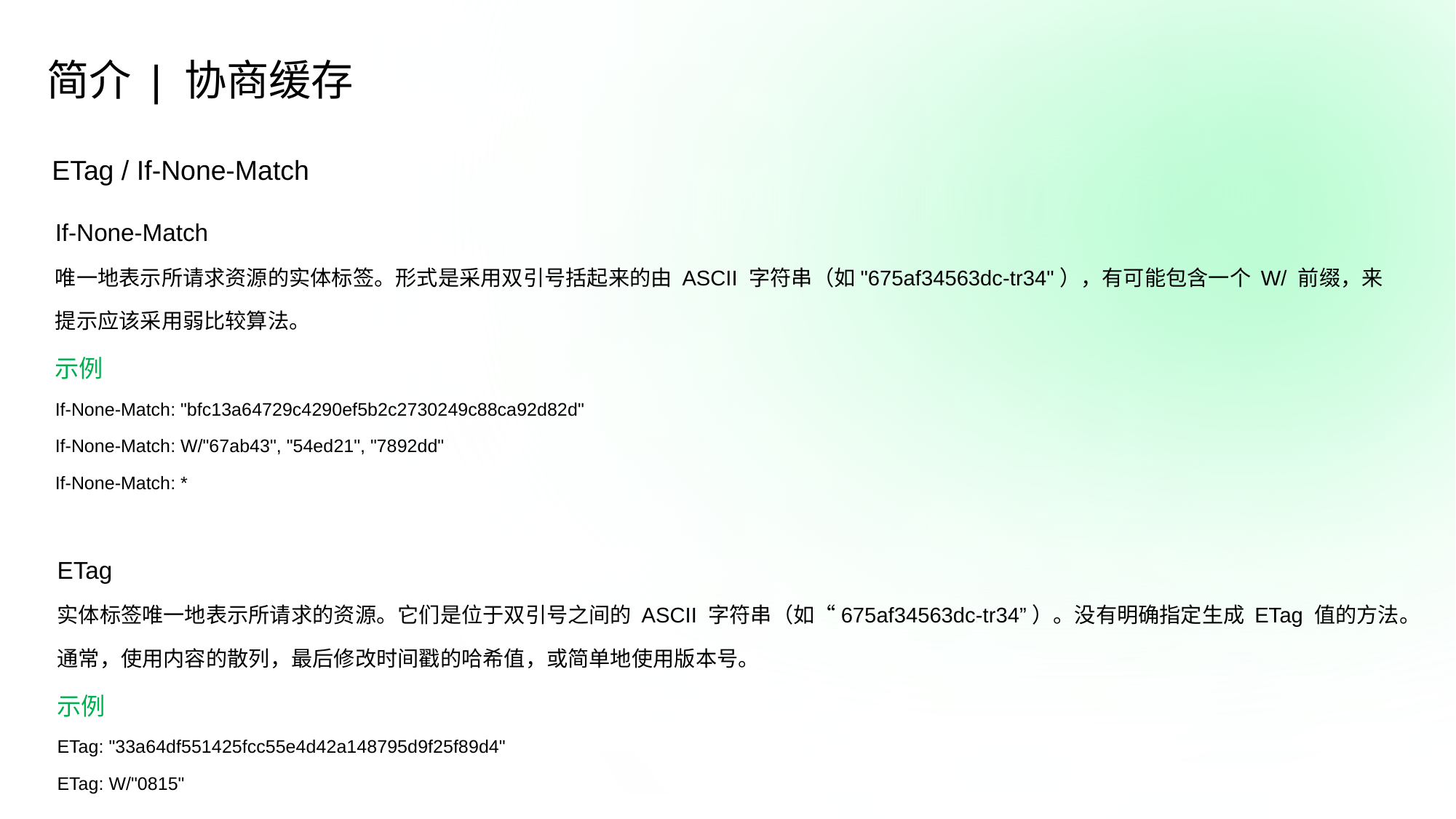

简介 | 协商缓存
ETag / If-None-Match
If-None-Match
唯一地表示所请求资源的实体标签。形式是采用双引号括起来的由 ASCII 字符串（如"675af34563dc-tr34"），有可能包含一个 W/ 前缀，来提示应该采用弱比较算法。
示例
If-None-Match: "bfc13a64729c4290ef5b2c2730249c88ca92d82d"
If-None-Match: W/"67ab43", "54ed21", "7892dd"
If-None-Match: *
ETag
实体标签唯一地表示所请求的资源。它们是位于双引号之间的 ASCII 字符串（如“675af34563dc-tr34”）。没有明确指定生成 ETag 值的方法。通常，使用内容的散列，最后修改时间戳的哈希值，或简单地使用版本号。
示例
ETag: "33a64df551425fcc55e4d42a148795d9f25f89d4"
ETag: W/"0815"